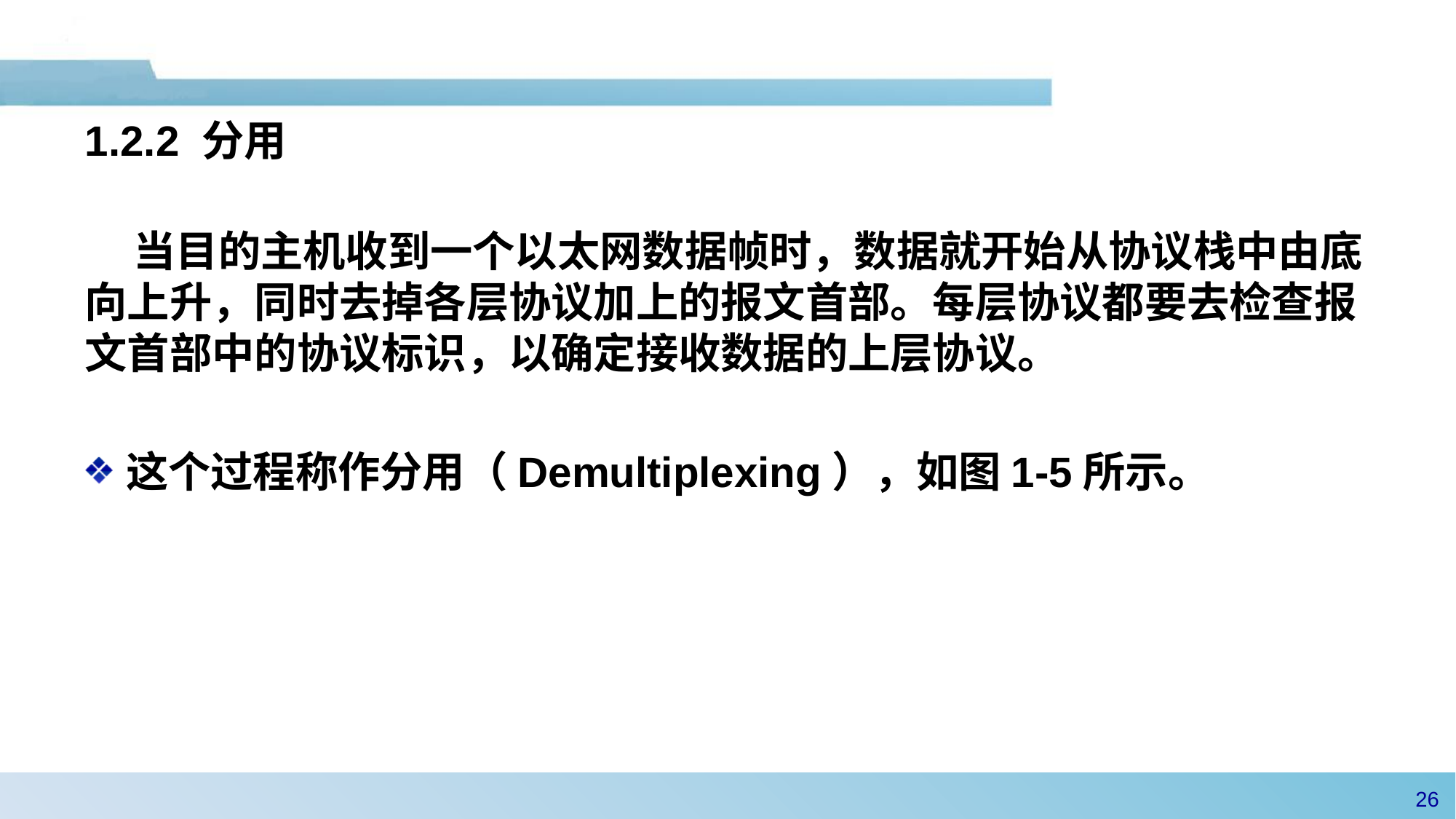

1.2.2 分用
    当目的主机收到一个以太网数据帧时，数据就开始从协议栈中由底向上升，同时去掉各层协议加上的报文首部。每层协议都要去检查报文首部中的协议标识，以确定接收数据的上层协议。

这个过程称作分用（Demultiplexing），如图1-5所示。
26